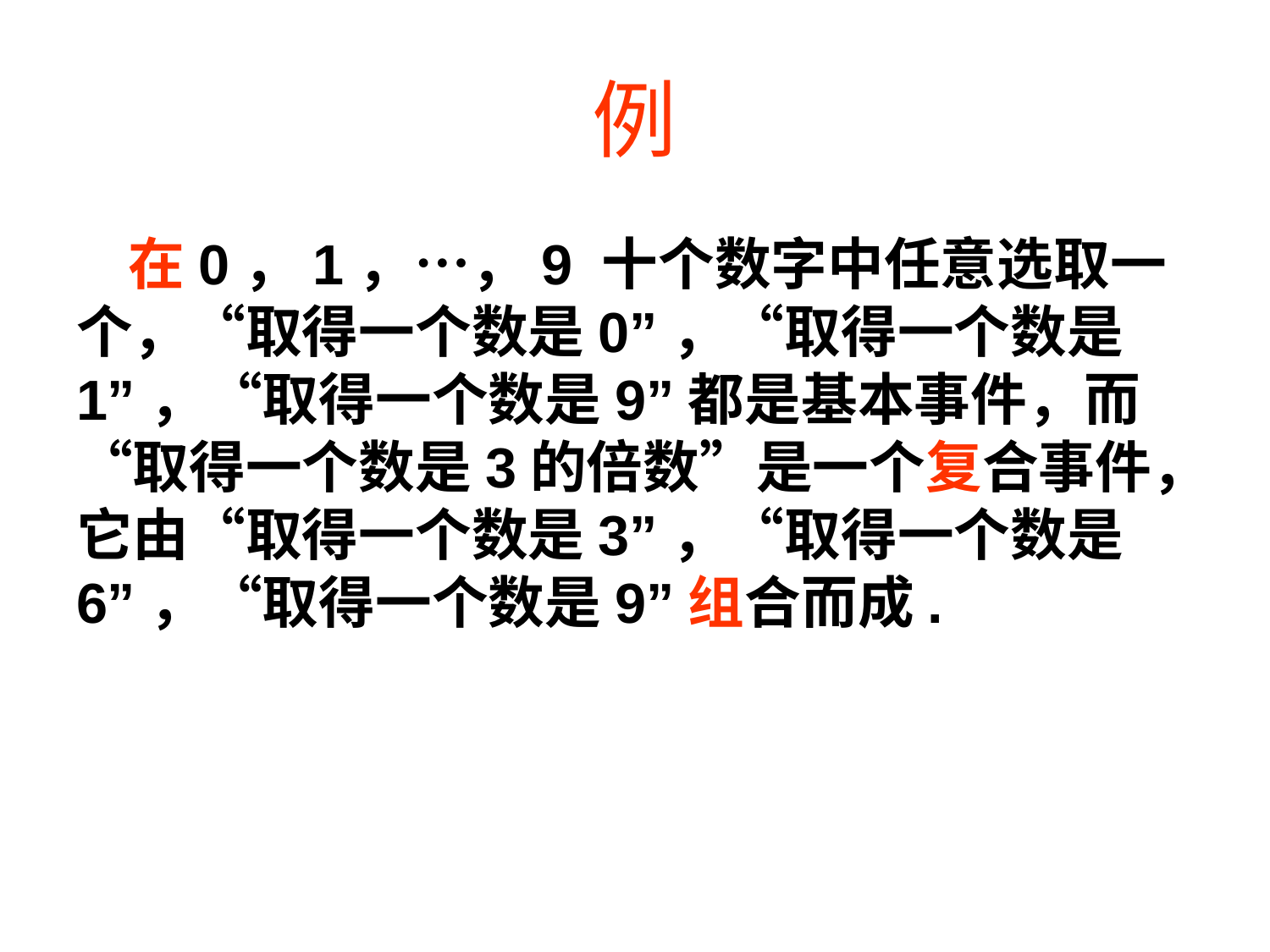

# 例
   在0，1，…，9 十个数字中任意选取一个，“取得一个数是0”，“取得一个数是1”，“取得一个数是9”都是基本事件，而“取得一个数是3的倍数”是一个复合事件，它由“取得一个数是3”，“取得一个数是6”，“取得一个数是9”组合而成.